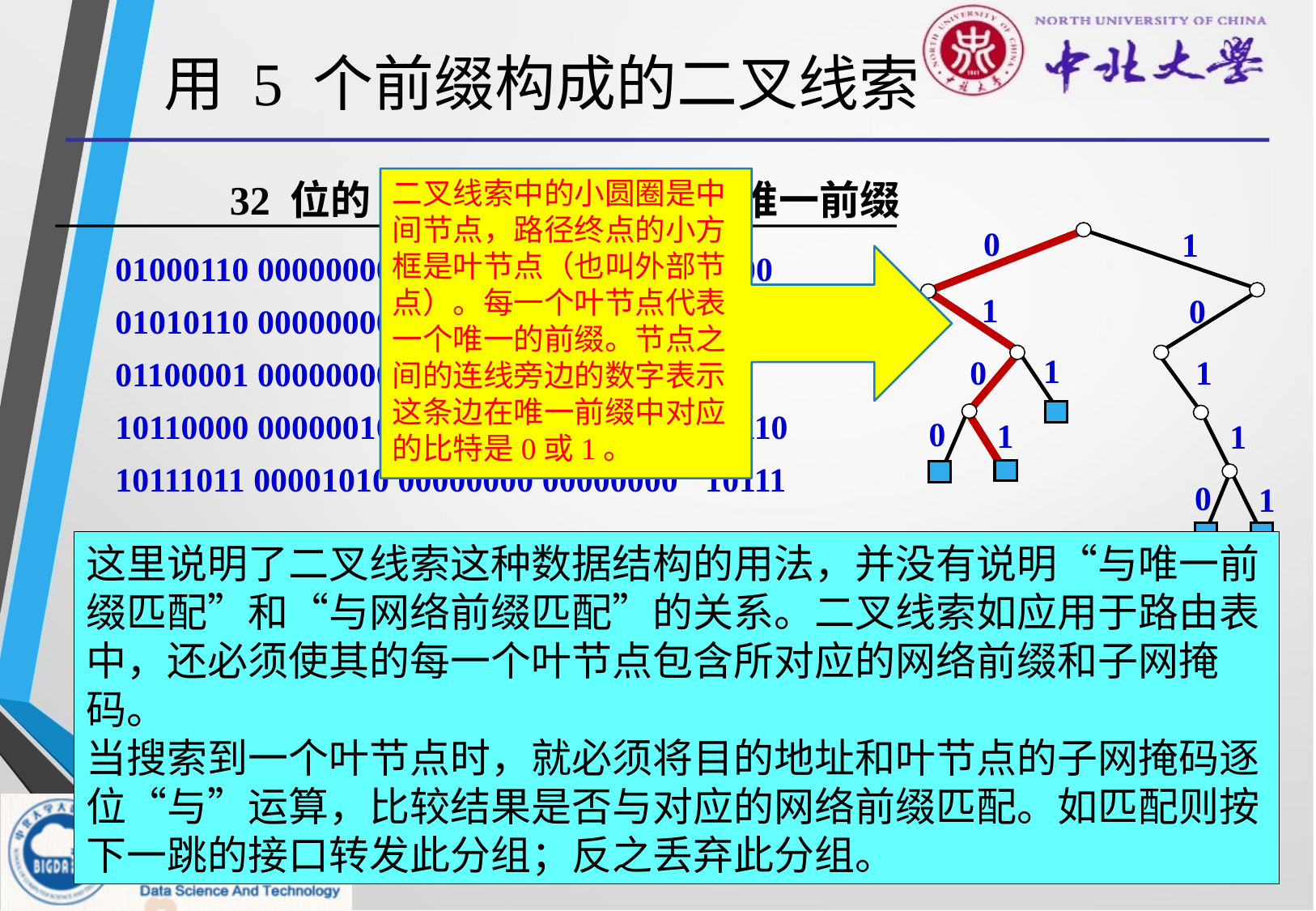

# 用 5 个前缀构成的二叉线索
             32 位的 IP 地址                       唯一前缀
  01000110 00000000 00000000 00000000	0100
  01010110 00000000 00000000 00000000	0101
  01100001 00000000 00000000 00000000	011
  10110000 00000010 00000000 00000000	10110
  10111011 00001010 00000000 00000000	10111

二叉线索中的小圆圈是中间节点，路径终点的小方框是叶节点（也叫外部节点）。每一个叶节点代表一个唯一的前缀。节点之间的连线旁边的数字表示这条边在唯一前缀中对应的比特是0或1。
0
1

1

0
1

0
1

0
1
1

0
1

这里说明了二叉线索这种数据结构的用法，并没有说明“与唯一前缀匹配”和“与网络前缀匹配”的关系。二叉线索如应用于路由表中，还必须使其的每一个叶节点包含所对应的网络前缀和子网掩码。
当搜索到一个叶节点时，就必须将目的地址和叶节点的子网掩码逐位“与”运算，比较结果是否与对应的网络前缀匹配。如匹配则按下一跳的接口转发此分组；反之丢弃此分组。
从二叉线索的根节点自顶向下的深度最多有 32 层，每一层对应于IP地址中的一位。一个IP地址存入二叉线索的规则很简单。先检查IP地址左边的第一位，如为 0，则第一层的节点就在根节点的左下方；如为 1，则在右下方。然后再检查地址的第二位，构造出第二层的节点。依此类推，直到唯一前缀的最后一位。
22